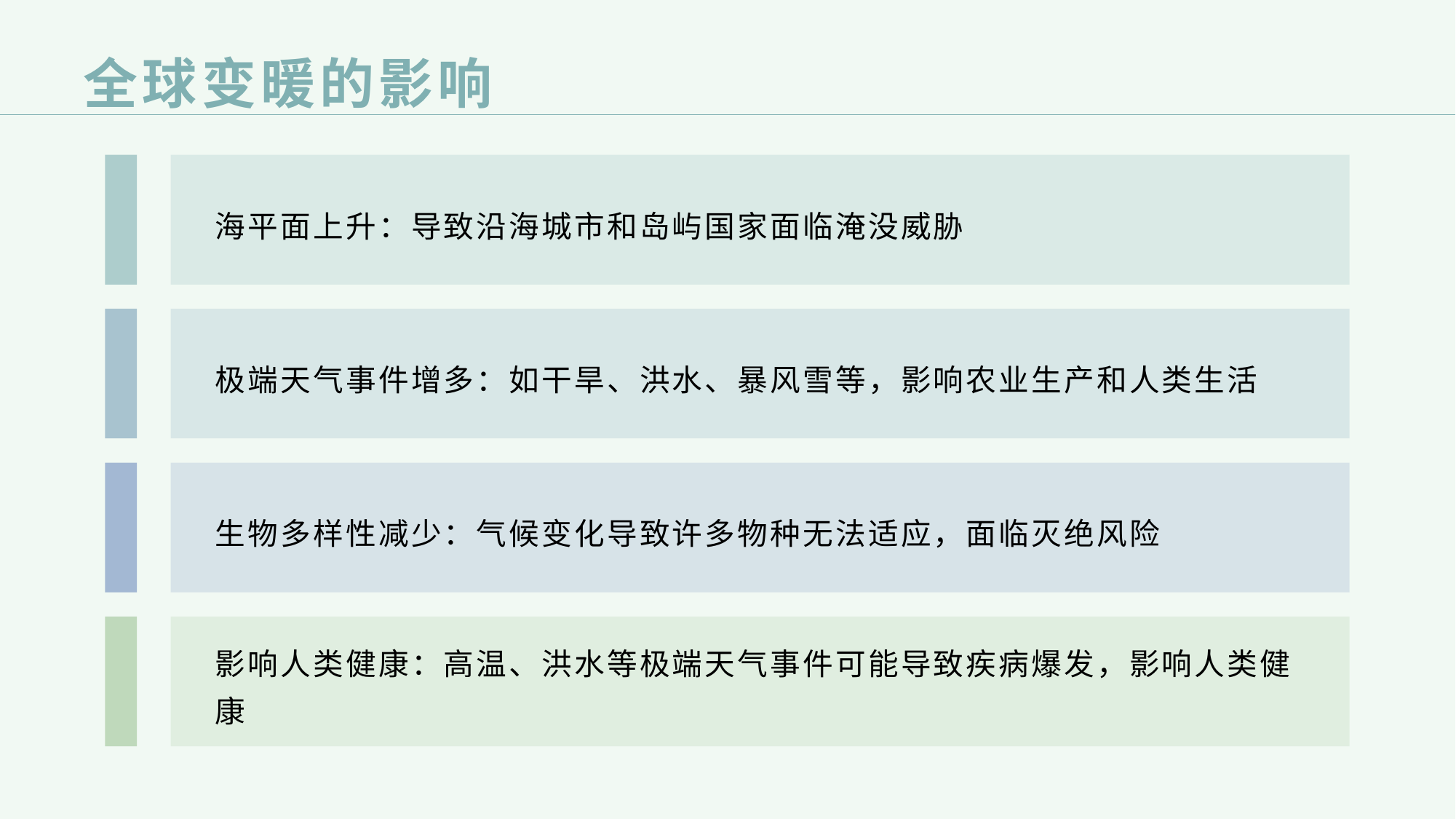

全球变暖的影响

海平面上升：导致沿海城市和岛屿国家面临淹没威胁

极端天气事件增多：如干旱、洪水、暴风雪等，影响农业生产和人类生活

生物多样性减少：气候变化导致许多物种无法适应，面临灭绝风险

影响人类健康：高温、洪水等极端天气事件可能导致疾病爆发，影响人类健康